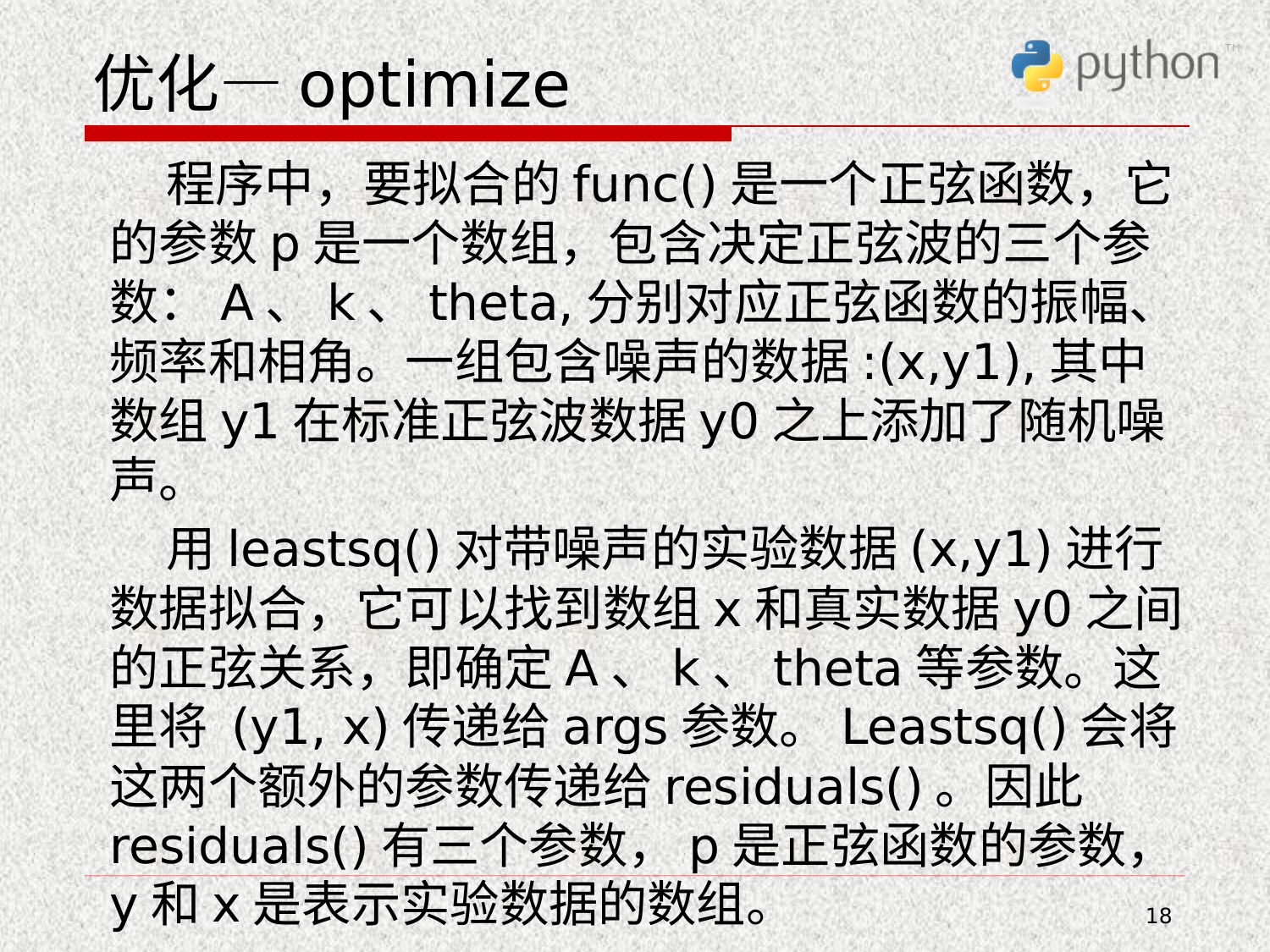

# 优化—optimize
          程序中，要拟合的func()是一个正弦函数，它的参数p是一个数组，包含决定正弦波的三个参数：A、k、theta,分别对应正弦函数的振幅、频率和相角。一组包含噪声的数据:(x,y1),其中数组y1在标准正弦波数据y0之上添加了随机噪声。
          用leastsq()对带噪声的实验数据(x,y1)进行数据拟合，它可以找到数组x和真实数据y0之间的正弦关系，即确定A、k、theta等参数。这里将 (y1, x)传递给args参数。Leastsq()会将这两个额外的参数传递给residuals()。因此residuals()有三个参数，p是正弦函数的参数，y和x是表示实验数据的数组。
18